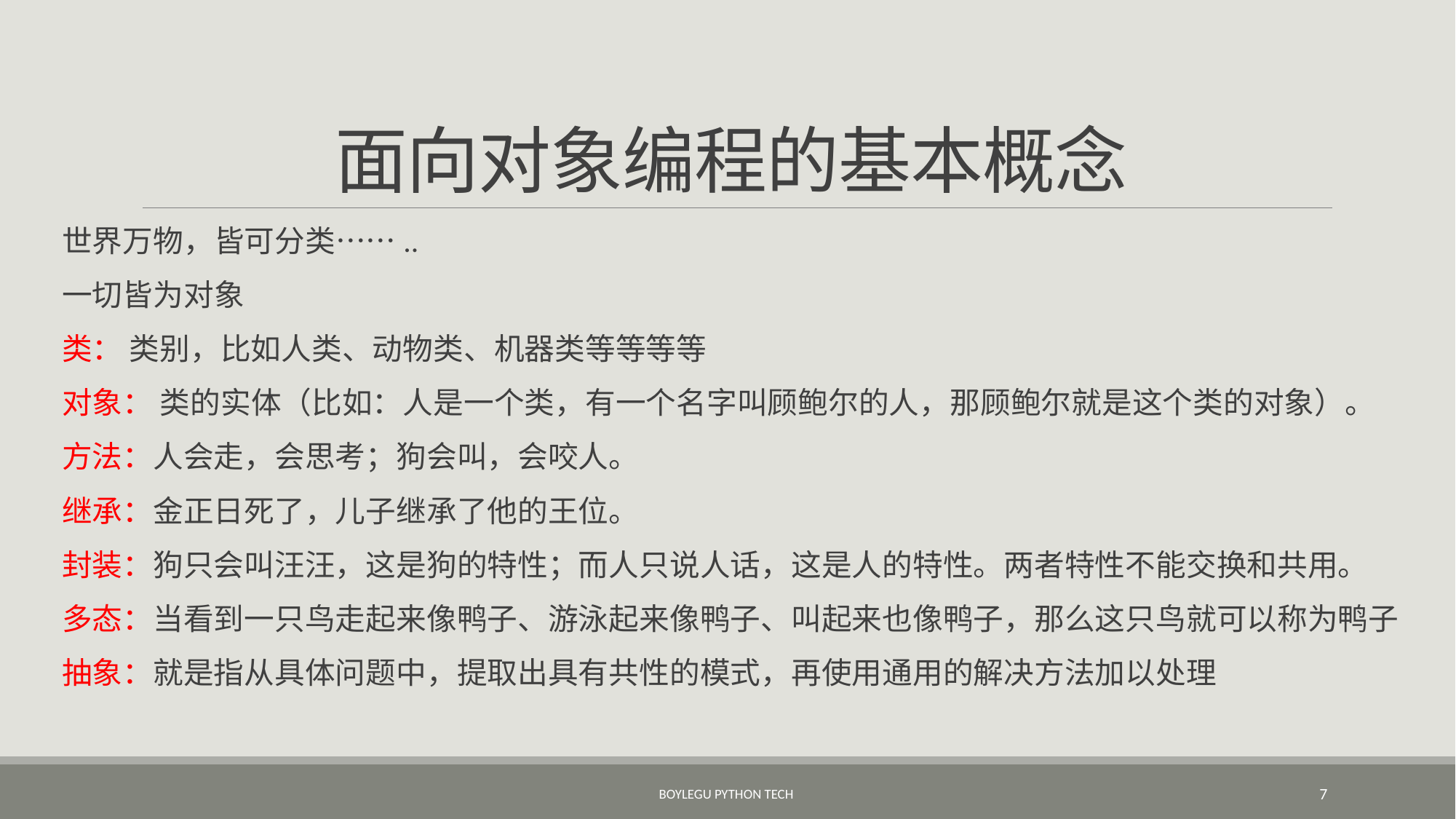

# 面向对象编程的基本概念
世界万物，皆可分类……..
一切皆为对象
类： 类别，比如人类、动物类、机器类等等等等
对象： 类的实体（比如：人是一个类，有一个名字叫顾鲍尔的人，那顾鲍尔就是这个类的对象）。
方法：人会走，会思考；狗会叫，会咬人。
继承：金正日死了，儿子继承了他的王位。
封装：狗只会叫汪汪，这是狗的特性；而人只说人话，这是人的特性。两者特性不能交换和共用。
多态：当看到一只鸟走起来像鸭子、游泳起来像鸭子、叫起来也像鸭子，那么这只鸟就可以称为鸭子
抽象：就是指从具体问题中，提取出具有共性的模式，再使用通用的解决方法加以处理
BoyleGu Python Tech
7